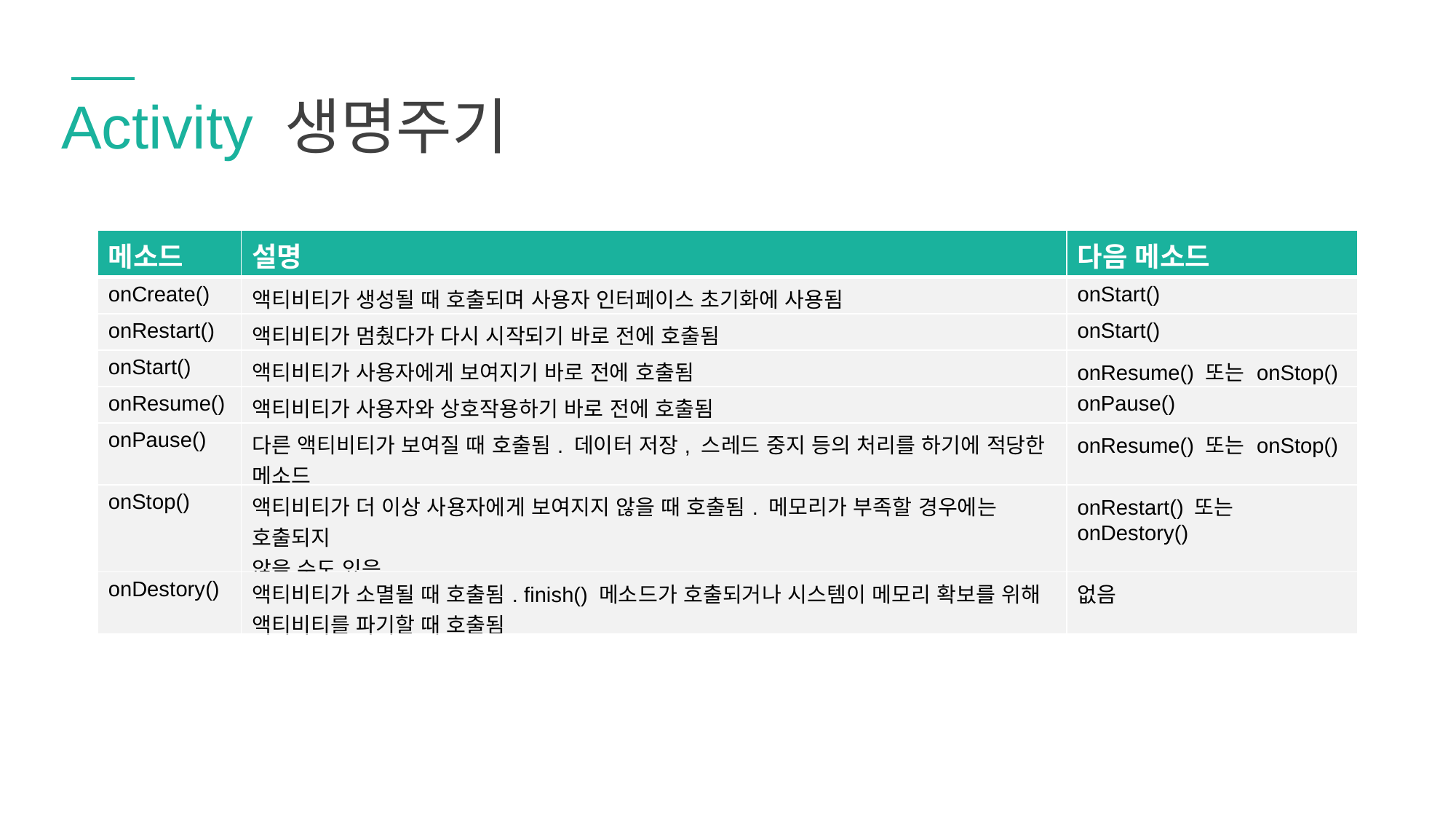

Activity 생명주기

| 메소드 | 설명 | 다음 메소드 |
| --- | --- | --- |
| onCreate() | 액티비티가 생성될 때 호출되며 사용자 인터페이스 초기화에 사용됨 | onStart() |
| onRestart() | 액티비티가 멈췄다가 다시 시작되기 바로 전에 호출됨 | onStart() |
| onStart() | 액티비티가 사용자에게 보여지기 바로 전에 호출됨 | onResume() 또는 onStop() |
| onResume() | 액티비티가 사용자와 상호작용하기 바로 전에 호출됨 | onPause() |
| onPause() | 다른 액티비티가 보여질 때 호출됨. 데이터 저장, 스레드 중지 등의 처리를 하기에 적당한 메소드 | onResume() 또는 onStop() |
| onStop() | 액티비티가 더 이상 사용자에게 보여지지 않을 때 호출됨. 메모리가 부족할 경우에는 호출되지 않을 수도 있음 | onRestart() 또는 onDestory() |
| onDestory() | 액티비티가 소멸될 때 호출됨. finish() 메소드가 호출되거나 시스템이 메모리 확보를 위해 액티비티를 파기할 때 호출됨 | 없음 |